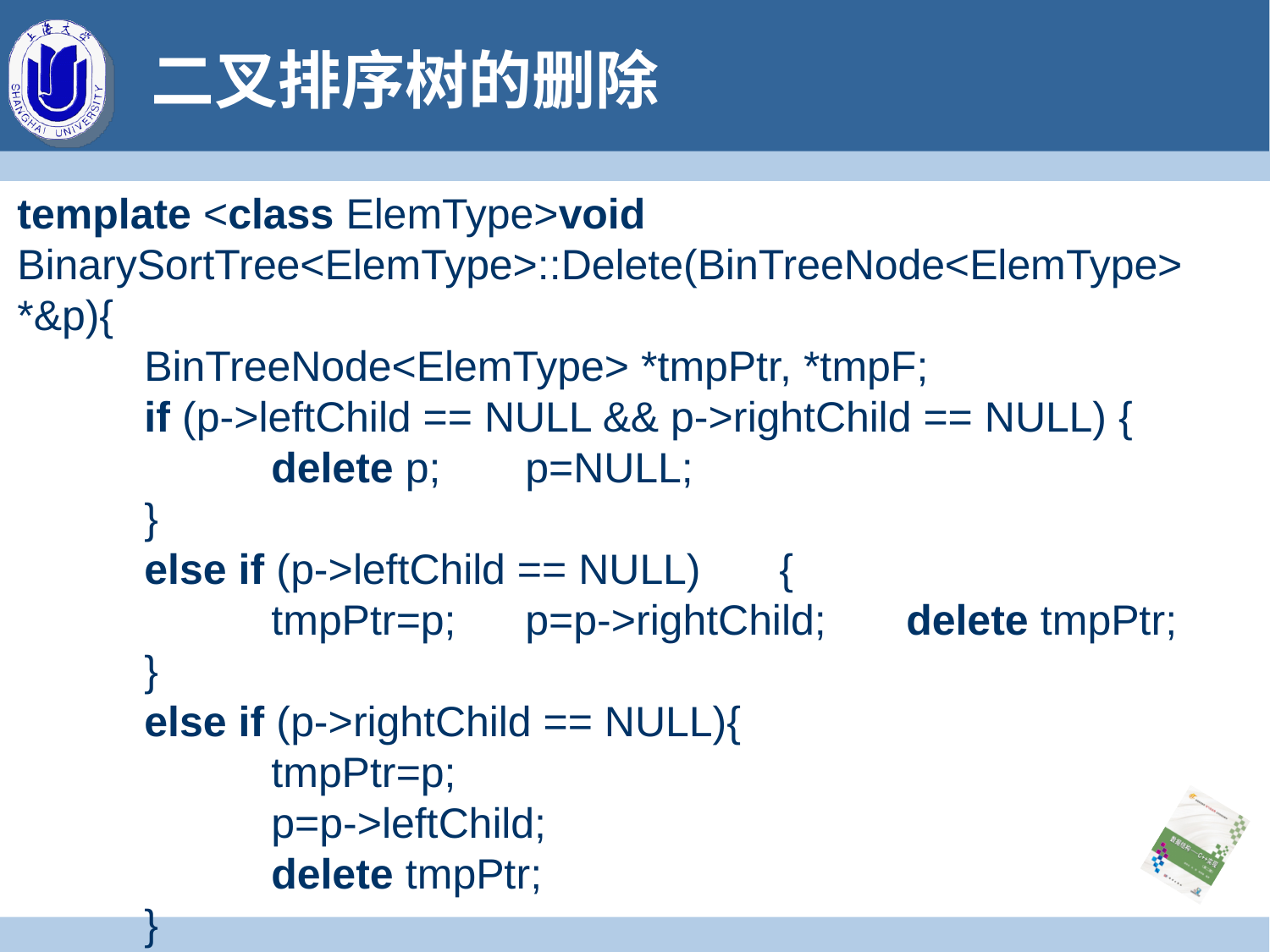

# 二叉排序树的删除
template <class ElemType>void BinarySortTree<ElemType>::Delete(BinTreeNode<ElemType> *&p){
	BinTreeNode<ElemType> *tmpPtr, *tmpF;
	if (p->leftChild == NULL && p->rightChild == NULL) {
		delete p;	p=NULL;
	}
	else if (p->leftChild == NULL)	{
		tmpPtr=p;	p=p->rightChild;	delete tmpPtr;
	}
	else if (p->rightChild == NULL){
		tmpPtr=p;
		p=p->leftChild;
		delete tmpPtr;
	}